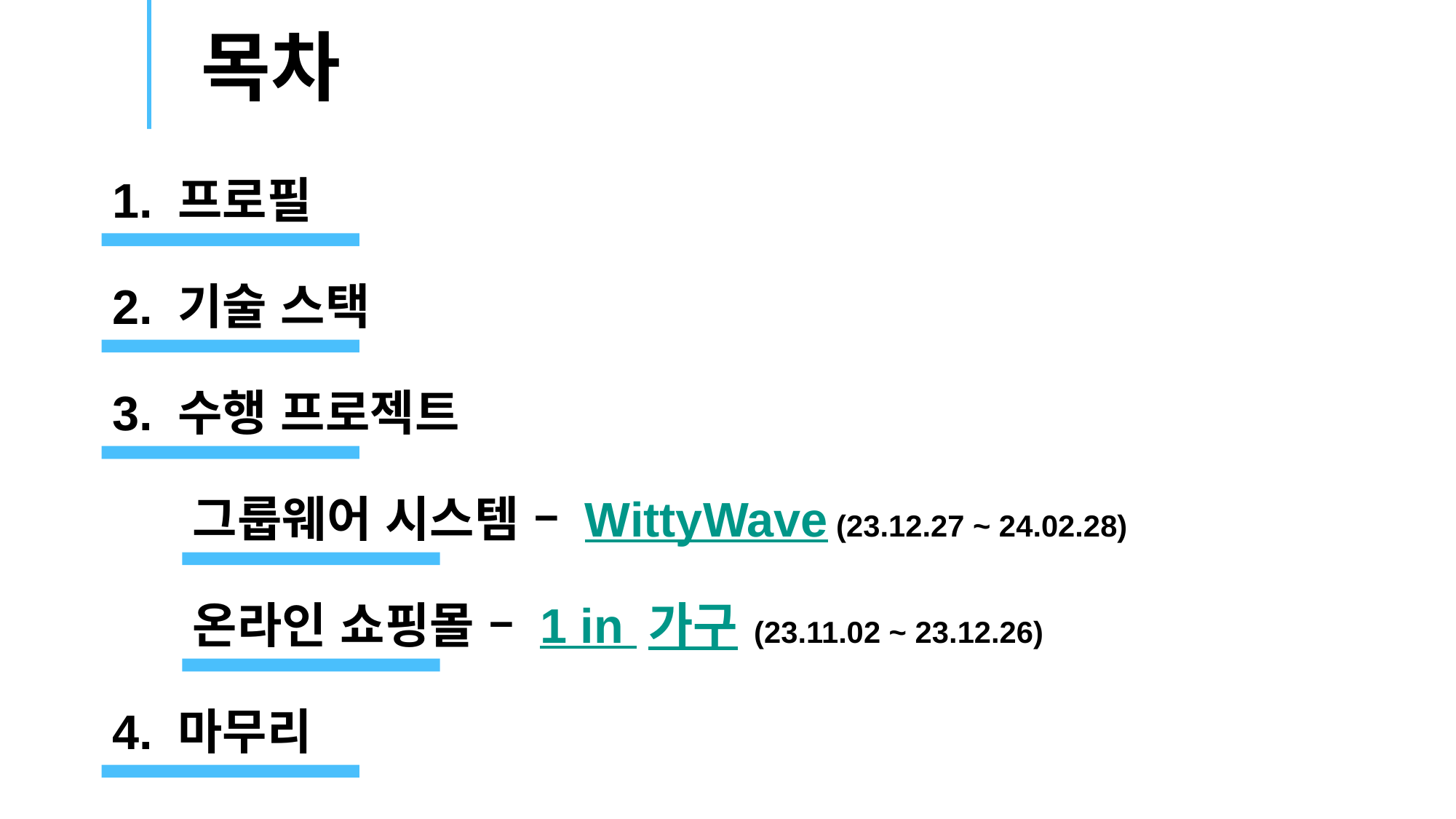

목차
1. 프로필

2. 기술 스택

3. 수행 프로젝트

그룹웨어 시스템 – WittyWave (23.12.27 ~ 24.02.28)

온라인 쇼핑몰 – 1 in 가구 (23.11.02 ~ 23.12.26)

4. 마무리